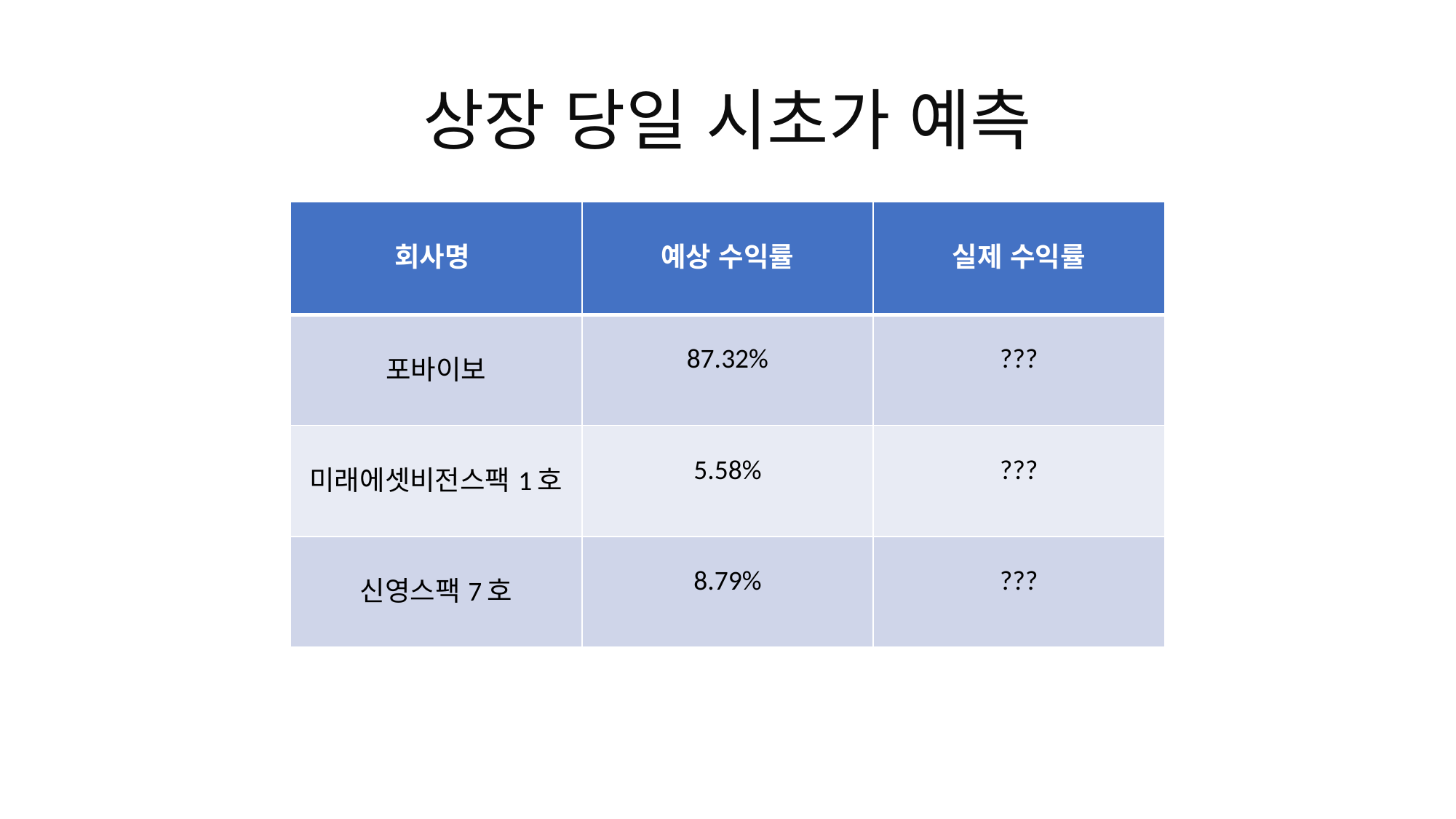

# 상장 당일 시초가 예측
| 회사명 | 예상 수익률 | 실제 수익률 |
| --- | --- | --- |
| 포바이보 | 87.32% | ??? |
| 미래에셋비전스팩1호 | 5.58% | ??? |
| 신영스팩7호 | 8.79% | ??? |